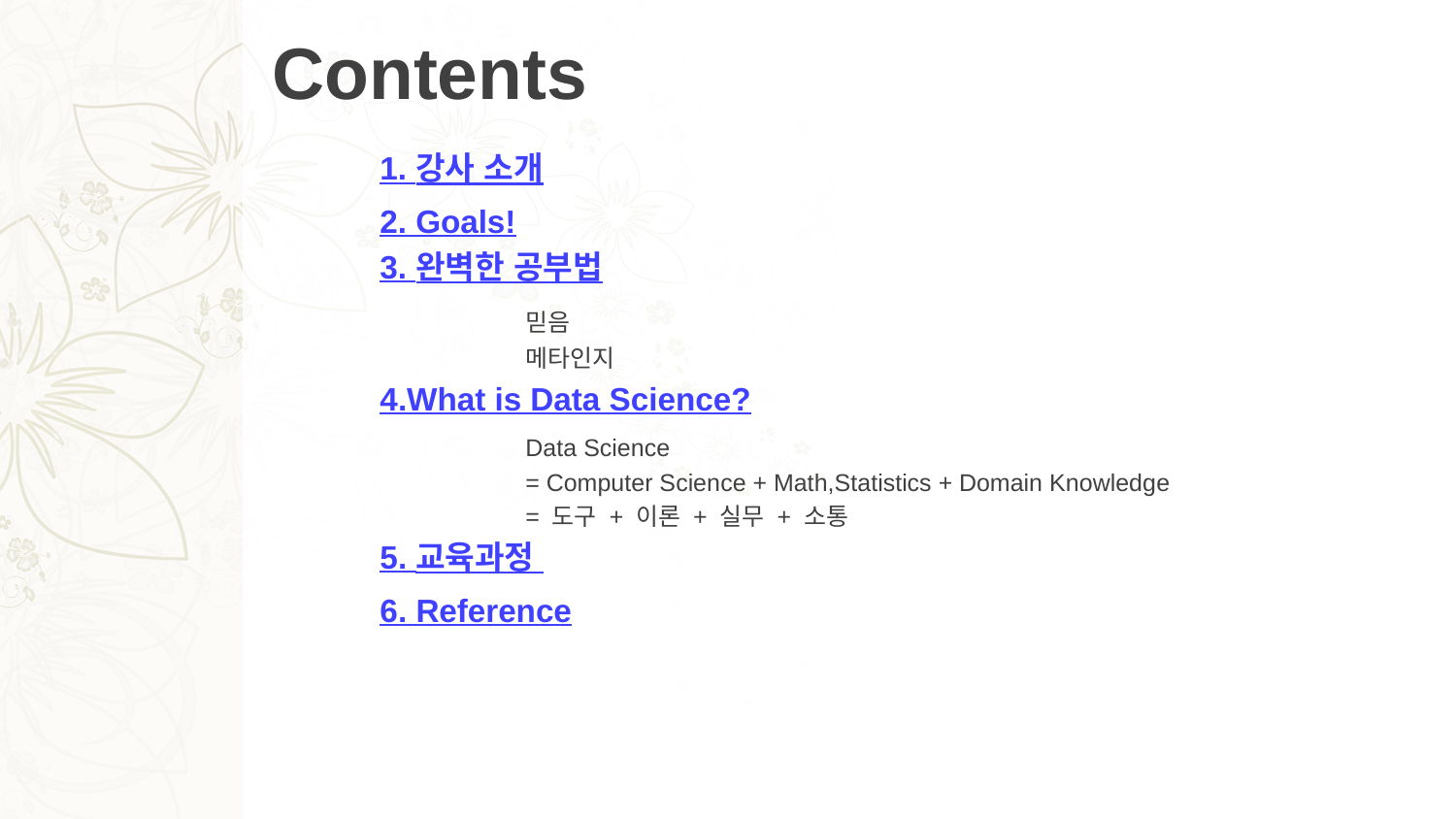

# Contents
1. 강사 소개
2. Goals!
3. 완벽한 공부법
	믿음
	메타인지
4.What is Data Science?
	Data Science
	= Computer Science + Math,Statistics + Domain Knowledge
	= 도구 + 이론 + 실무 + 소통
5. 교육과정
6. Reference